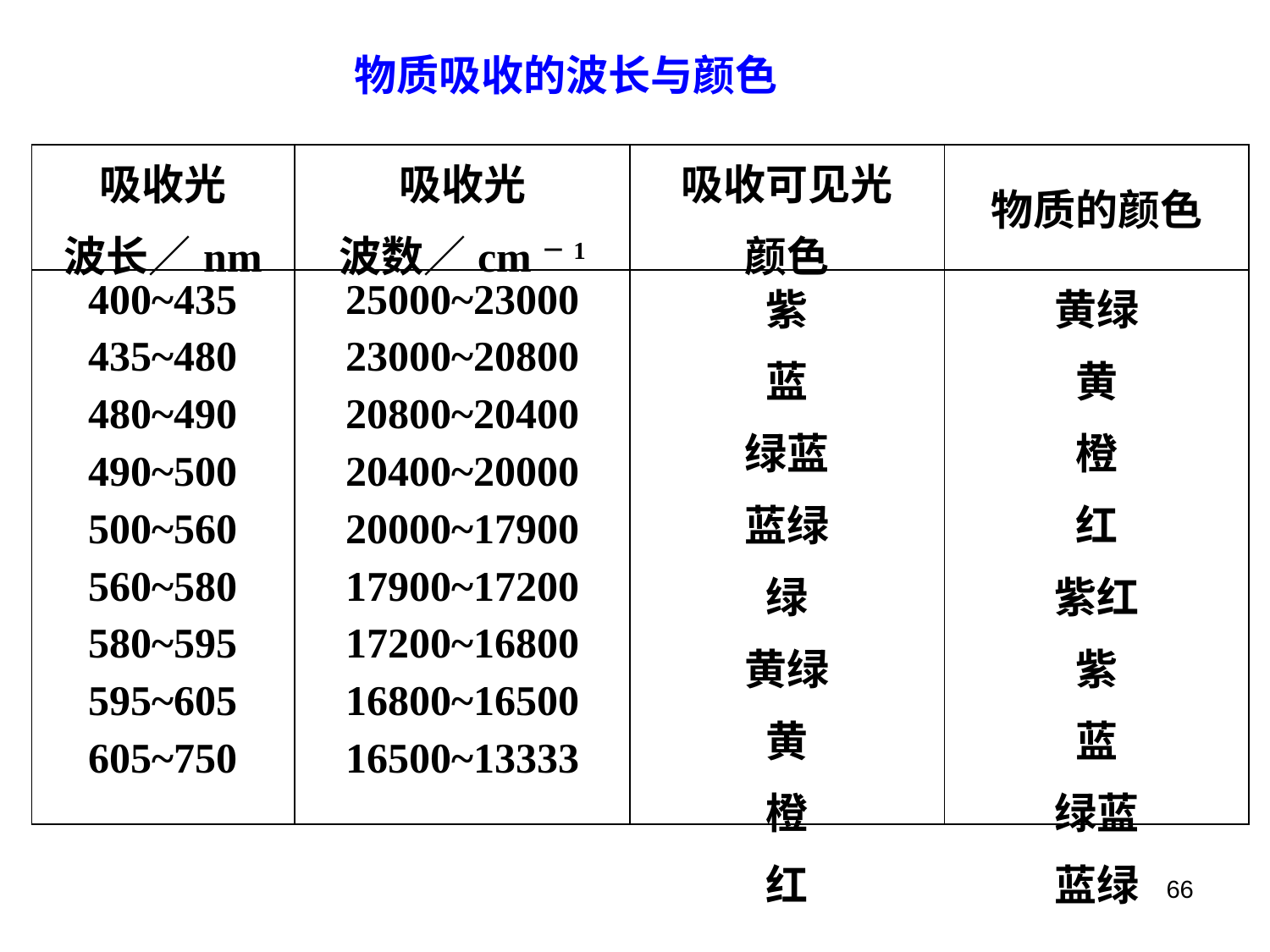

物质吸收的波长与颜色
| 吸收光 波长∕nm | 吸收光 波数∕cm－1 | 吸收可见光 颜色 | 物质的颜色 |
| --- | --- | --- | --- |
| 400~435 435~480 480~490 490~500 500~560 560~580 580~595 595~605 605~750 | 25000~23000 23000~20800 20800~20400 20400~20000 20000~17900 17900~17200 17200~16800 16800~16500 16500~13333 | 紫 蓝 绿蓝 蓝绿 绿 黄绿 黄 橙 红 | 黄绿 黄 橙 红 紫红 紫 蓝 绿蓝 蓝绿 |
66